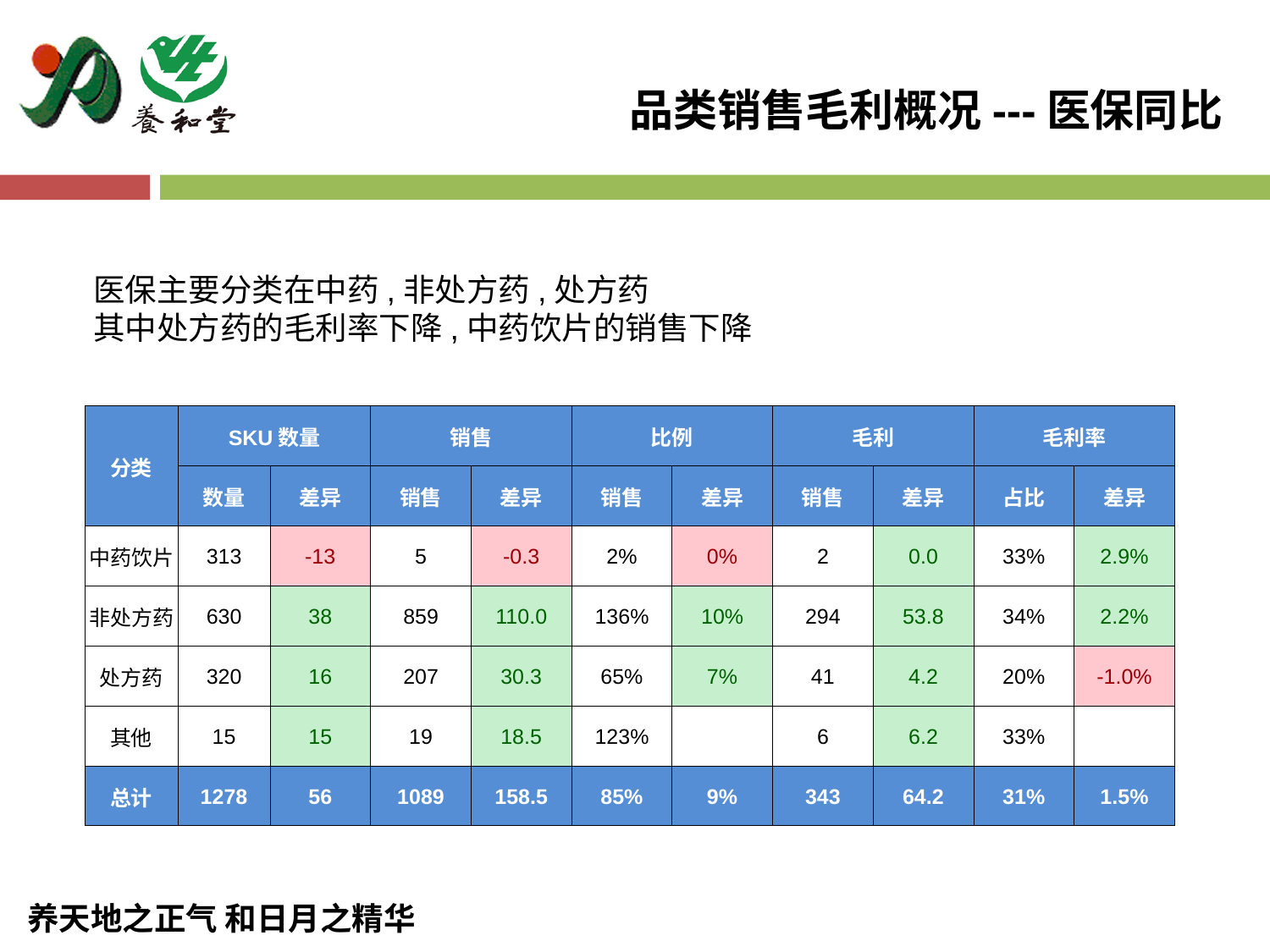

品类销售毛利概况---医保同比
医保主要分类在中药,非处方药,处方药
其中处方药的毛利率下降,中药饮片的销售下降
| 分类 | SKU数量 |  | 销售 |  | 比例 |  | 毛利 |  | 毛利率 |  |
| --- | --- | --- | --- | --- | --- | --- | --- | --- | --- | --- |
|  | 数量 | 差异 | 销售 | 差异 | 销售 | 差异 | 销售 | 差异 | 占比 | 差异 |
| 中药饮片 | 313 | -13 | 5 | -0.3 | 2% | 0% | 2 | 0.0 | 33% | 2.9% |
| 非处方药 | 630 | 38 | 859 | 110.0 | 136% | 10% | 294 | 53.8 | 34% | 2.2% |
| 处方药 | 320 | 16 | 207 | 30.3 | 65% | 7% | 41 | 4.2 | 20% | -1.0% |
| 其他 | 15 | 15 | 19 | 18.5 | 123% |  | 6 | 6.2 | 33% |  |
| 总计 | 1278 | 56 | 1089 | 158.5 | 85% | 9% | 343 | 64.2 | 31% | 1.5% |